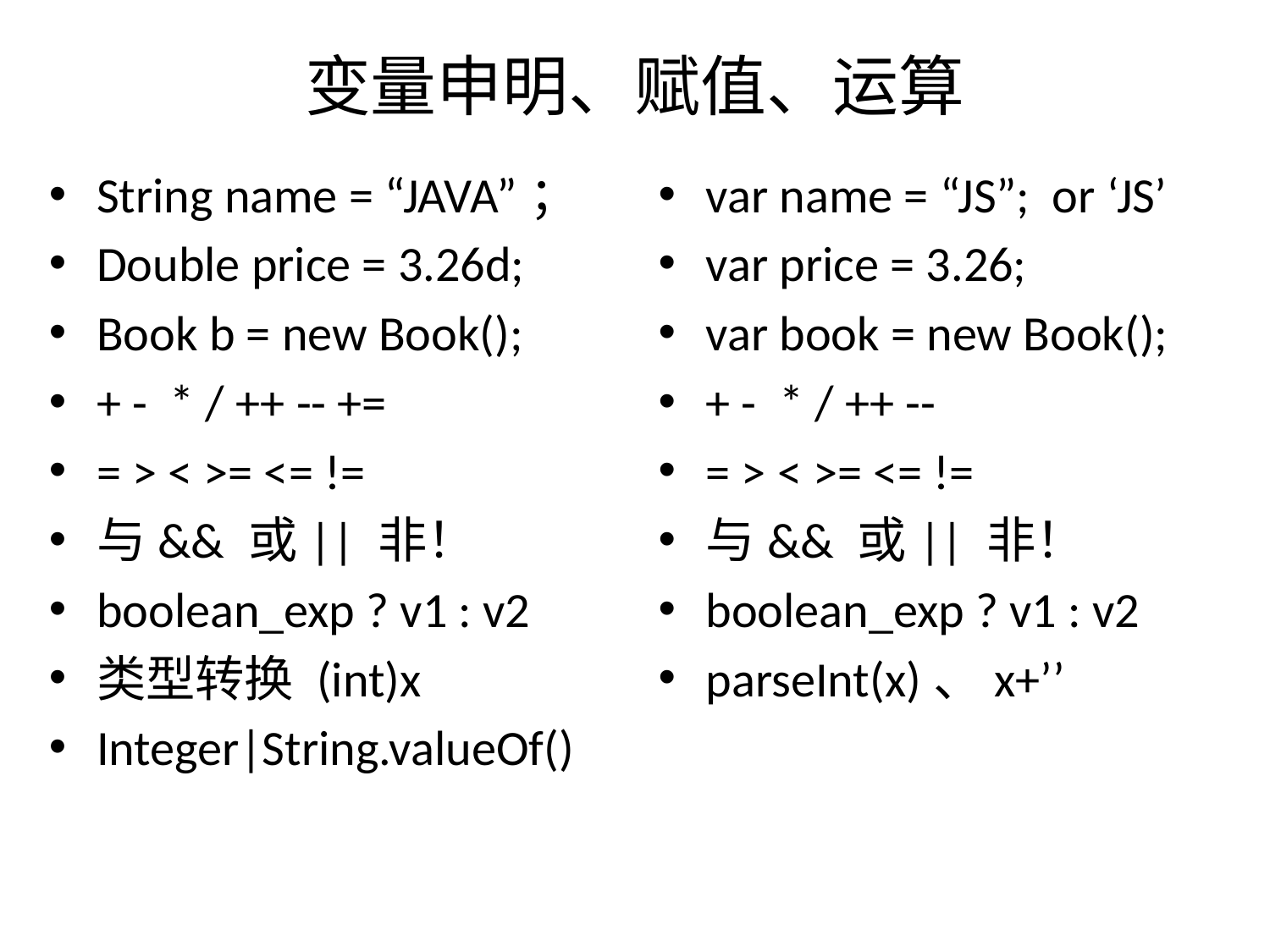

# 变量申明、赋值、运算
String name = “JAVA”；
Double price = 3.26d;
Book b = new Book();
+ -  * / ++ -- +=
= > < >= <= !=
与&& 或|| 非！
boolean_exp ? v1 : v2
类型转换 (int)x
Integer|String.valueOf()
var name = “JS”;  or ‘JS’
var price = 3.26;
var book = new Book();
+ -  * / ++ --
= > < >= <= !=
与&& 或|| 非！
boolean_exp ? v1 : v2
parseInt(x)、x+’’